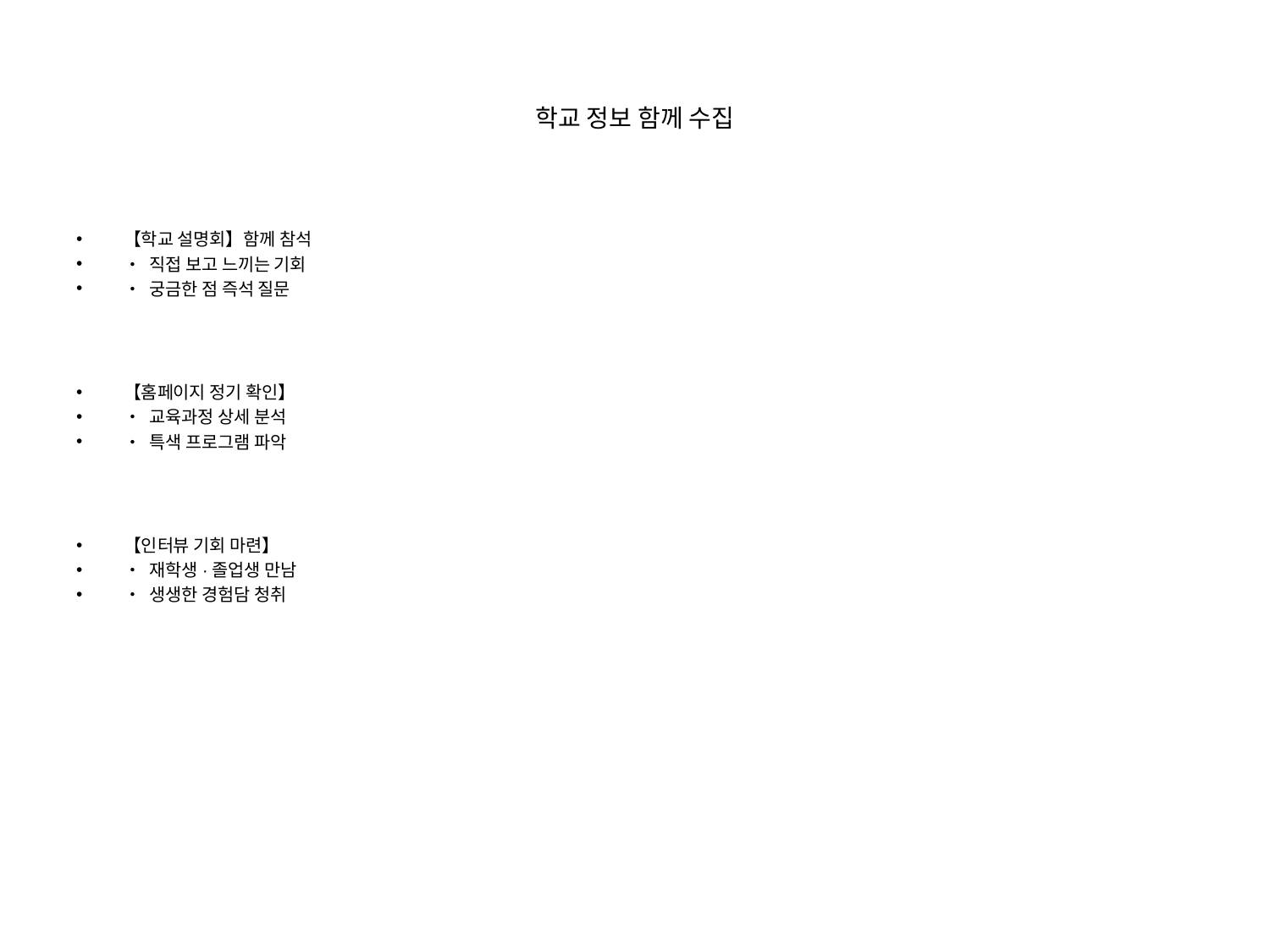

# 학교 정보 함께 수집
【학교 설명회】함께 참석
• 직접 보고 느끼는 기회
• 궁금한 점 즉석 질문

【홈페이지 정기 확인】
• 교육과정 상세 분석
• 특색 프로그램 파악

【인터뷰 기회 마련】
• 재학생·졸업생 만남
• 생생한 경험담 청취